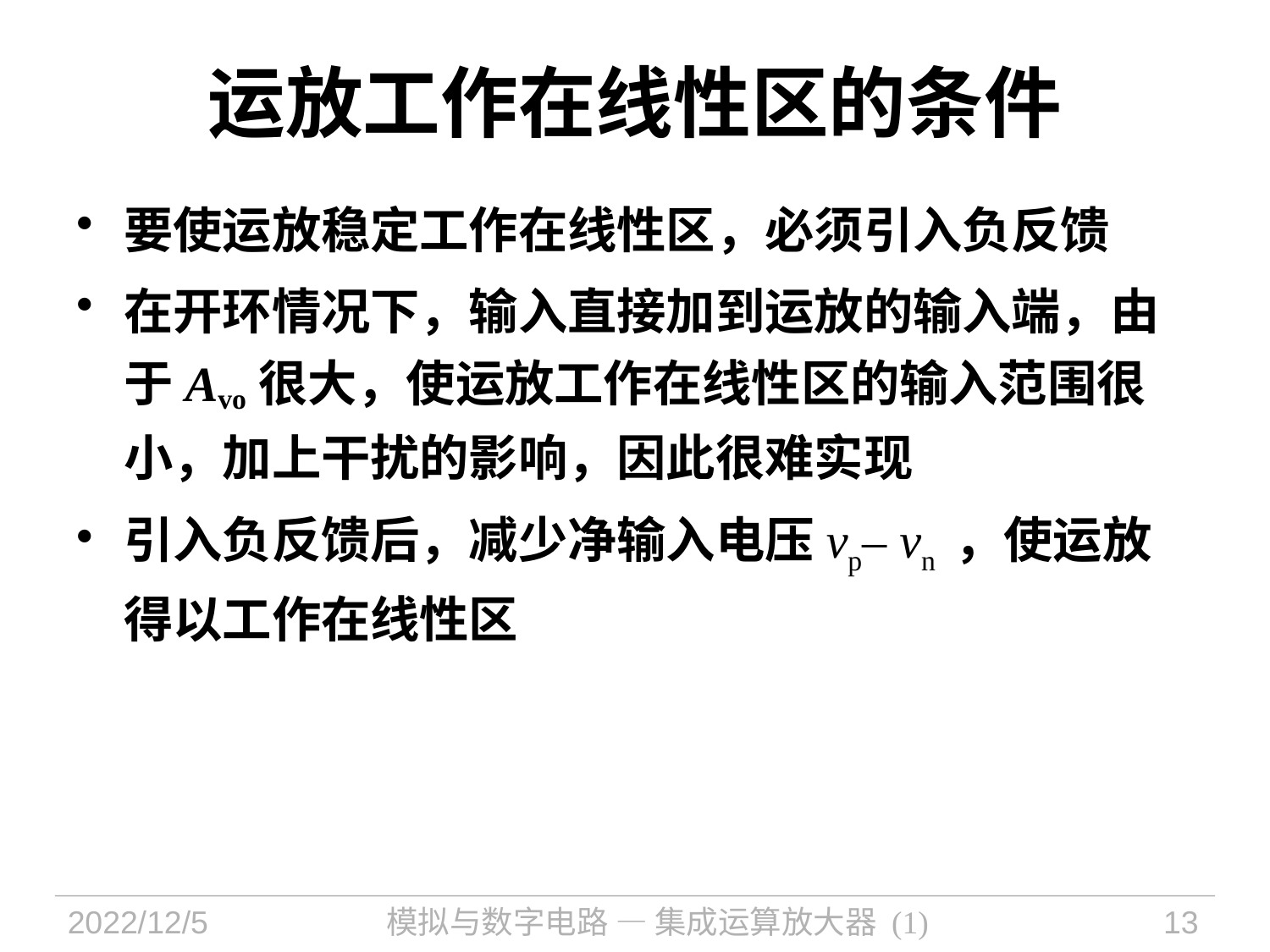

# 运放工作在线性区的条件
要使运放稳定工作在线性区，必须引入负反馈
在开环情况下，输入直接加到运放的输入端，由于Avo很大，使运放工作在线性区的输入范围很小，加上干扰的影响，因此很难实现
引入负反馈后，减少净输入电压vp– vn ，使运放得以工作在线性区
2022/12/5
模拟与数字电路 — 集成运算放大器 (1)
13